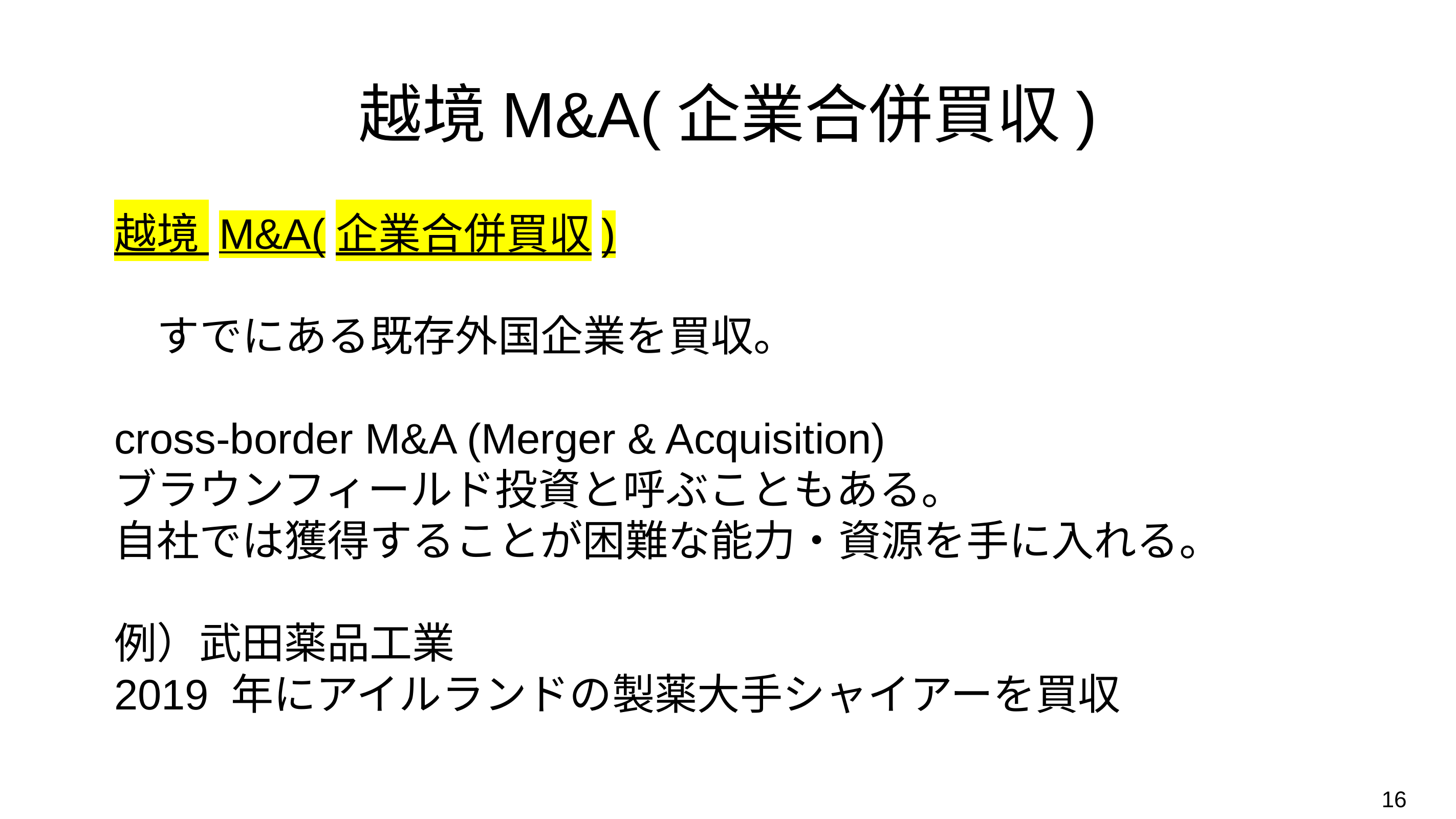

# 越境M&A(企業合併買収)
越境 M&A(企業合併買収)

　すでにある既存外国企業を買収。

cross-border M&A (Merger & Acquisition)
ブラウンフィールド投資と呼ぶこともある。
自社では獲得することが困難な能力・資源を手に入れる。

例）武田薬品工業
2019 年にアイルランドの製薬大手シャイアーを買収
16